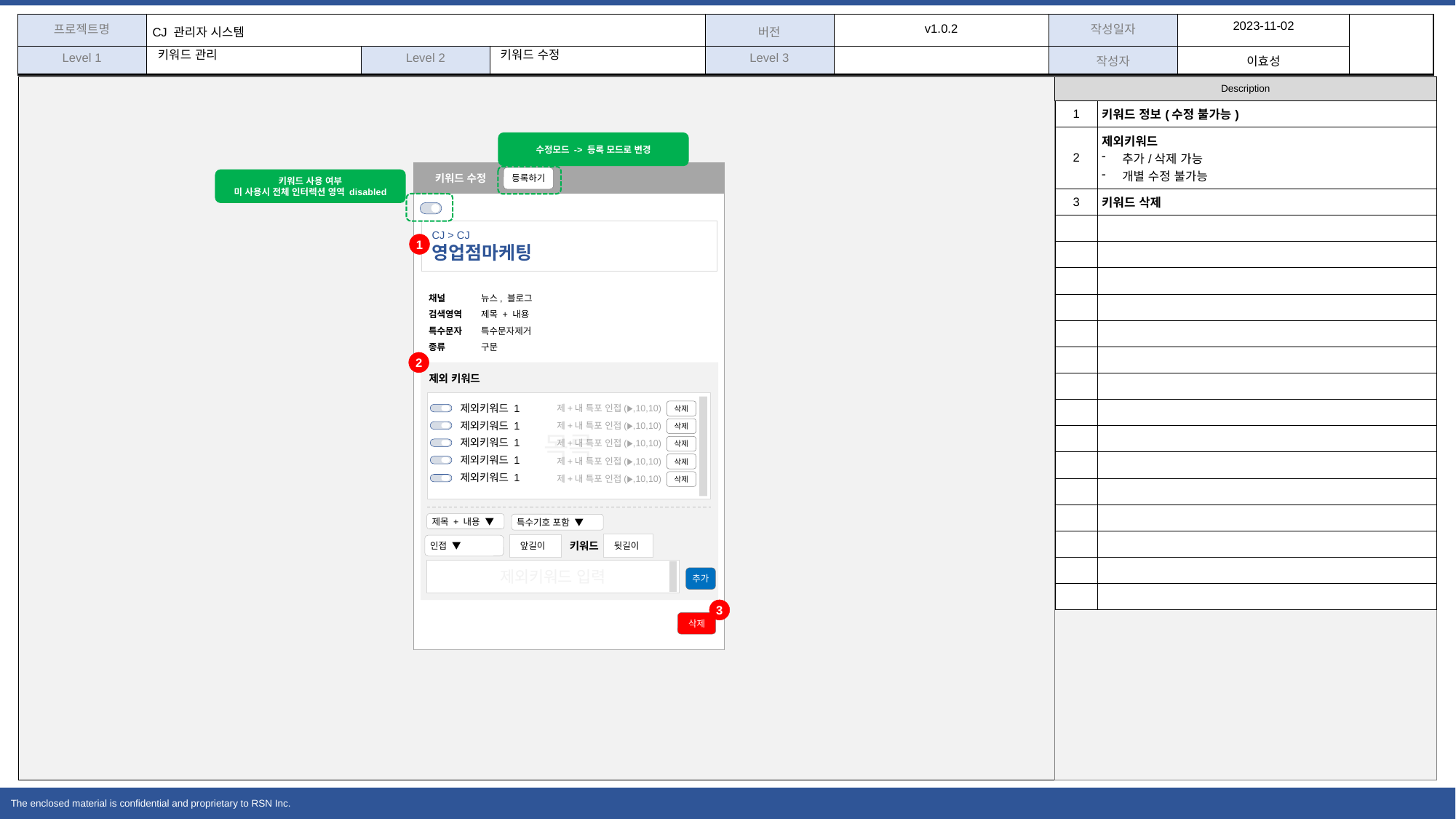

키워드 관리
키워드 수정
| 1 | 키워드 정보(수정 불가능) |
| --- | --- |
| 2 | 제외키워드 추가/삭제 가능 개별 수정 불가능 |
| 3 | 키워드 삭제 |
|  |  |
|  |  |
|  |  |
|  |  |
|  |  |
|  |  |
|  |  |
|  |  |
|  |  |
|  |  |
|  |  |
|  |  |
|  |  |
|  |  |
|  |  |
수정모드 -> 등록 모드로 변경
키워드 수정

등록하기
키워드 사용 여부
미 사용시 전체 인터렉션 영역 disabled

CJ > CJ
영업점마케팅
1
채널
검색영역
특수문자
종류
뉴스, 블로그
제목 + 내용
특수문자제거
구문
2

제외 키워드
목록

제외키워드 1

제+내 특포 인접(▶,10,10)
삭제
제외키워드 1

제+내 특포 인접(▶,10,10)
삭제
제외키워드 1

제+내 특포 인접(▶,10,10)
삭제
제외키워드 1

제+내 특포 인접(▶,10,10)
삭제
제외키워드 1

제+내 특포 인접(▶,10,10)
삭제
제목 + 내용  ▼
특수기호 포함  ▼
뒷길이
키워드
앞길이
인접  ▼
제외키워드 입력

추가
3
삭제